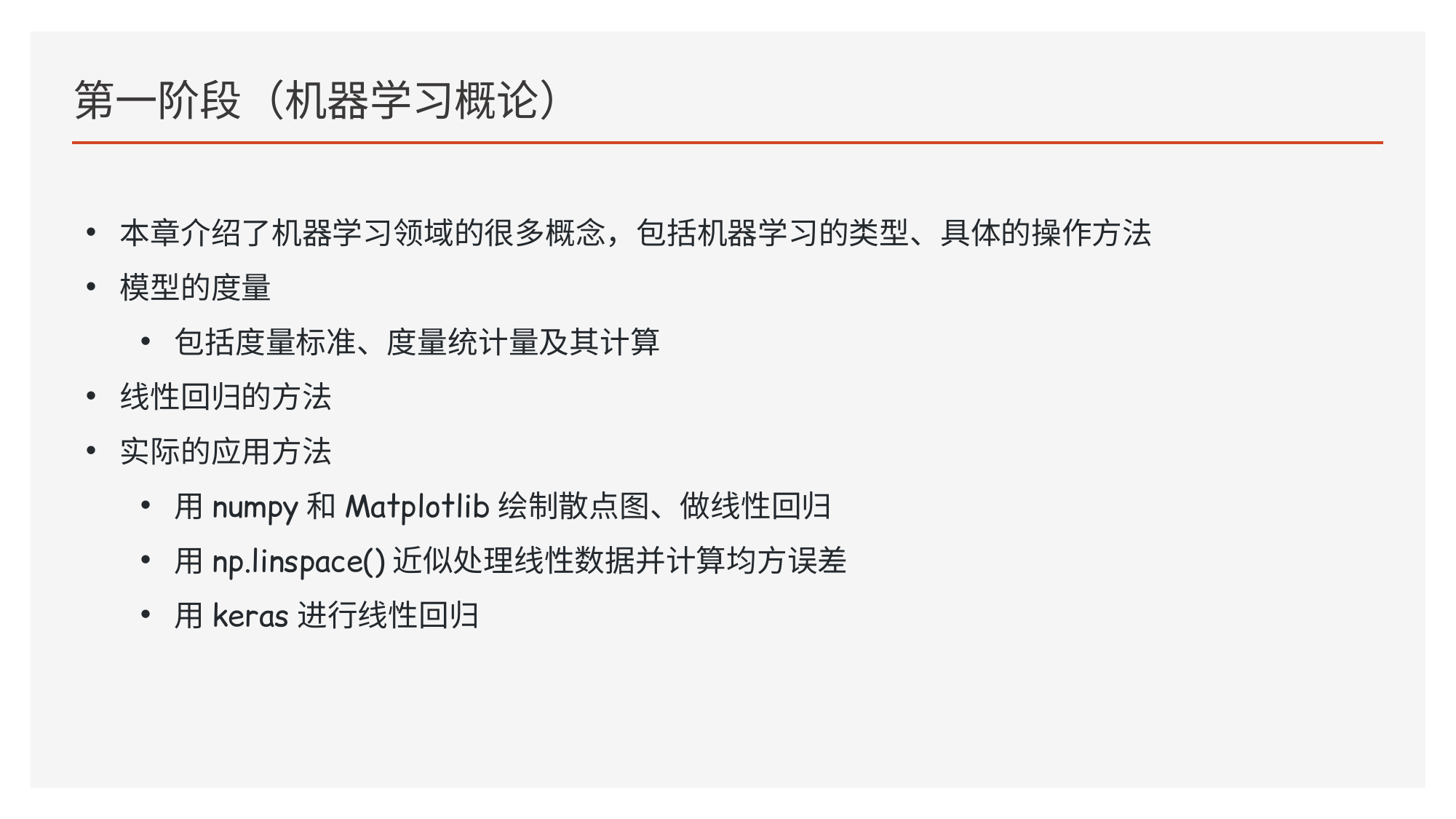

# 第一阶段（机器学习概论）

本章介绍了机器学习领域的很多概念，包括机器学习的类型、具体的操作方法
模型的度量
包括度量标准、度量统计量及其计算
线性回归的方法
实际的应用方法
用numpy和Matplotlib绘制散点图、做线性回归
用np.linspace()近似处理线性数据并计算均方误差
用keras进行线性回归